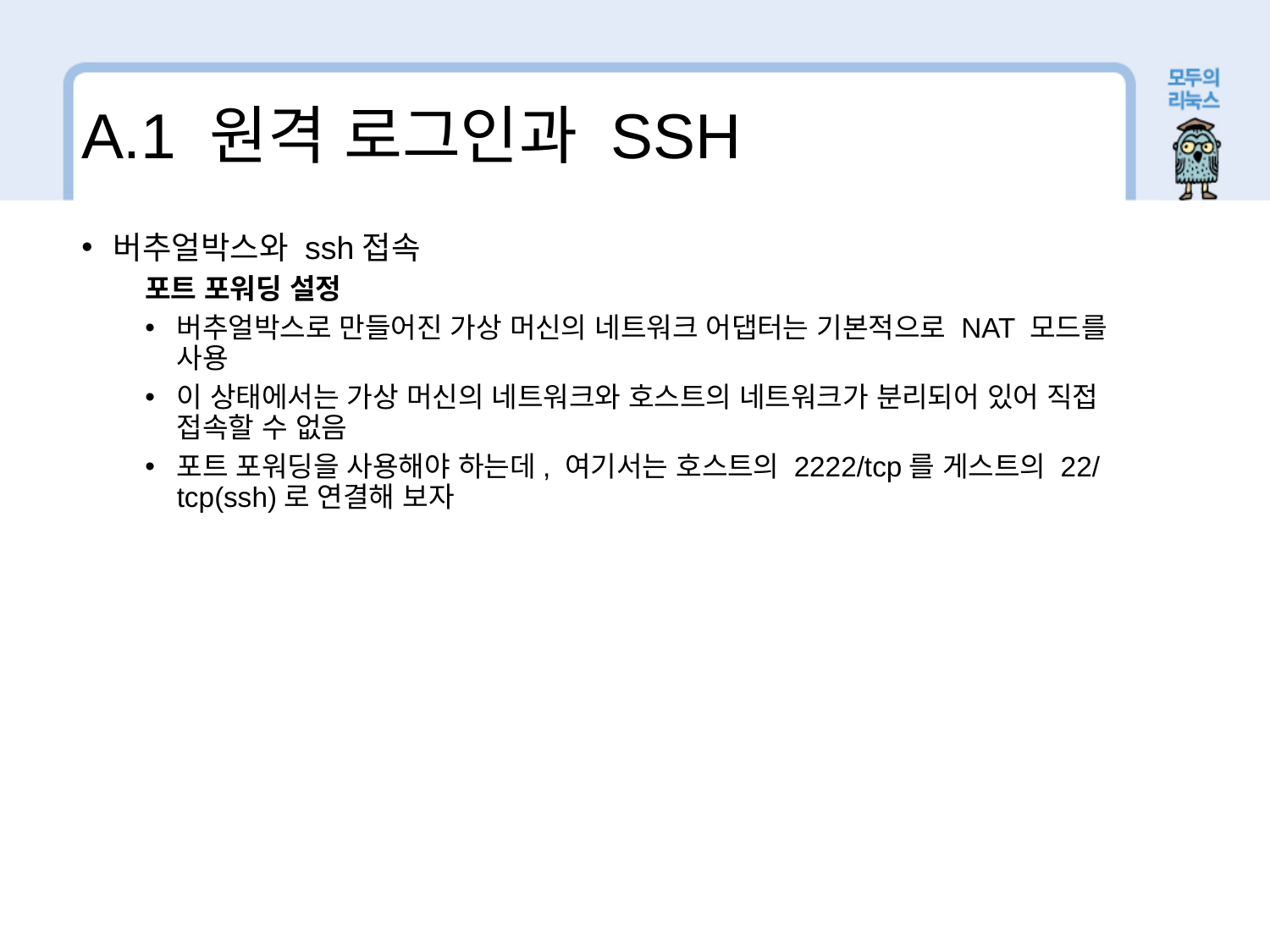

A.1 원격 로그인과 SSH
버추얼박스와 ssh접속
포트 포워딩 설정
버추얼박스로 만들어진 가상 머신의 네트워크 어댑터는 기본적으로 NAT 모드를 사용
이 상태에서는 가상 머신의 네트워크와 호스트의 네트워크가 분리되어 있어 직접 접속할 수 없음
포트 포워딩을 사용해야 하는데, 여기서는 호스트의 2222/tcp를 게스트의 22/tcp(ssh)로 연결해 보자